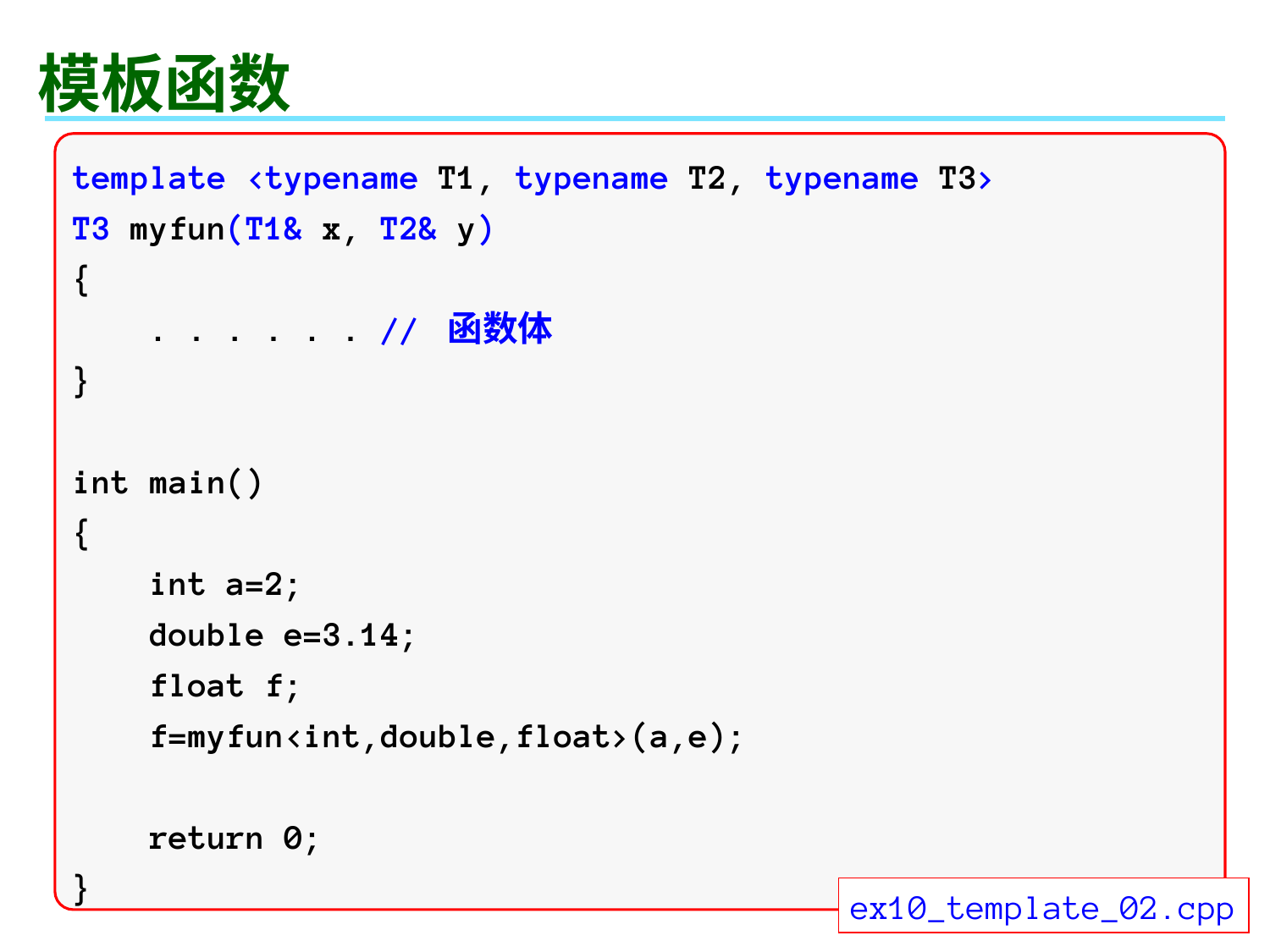

# 模板函数
template <typename T1, typename T2, typename T3>
T3 myfun(T1& x, T2& y)
{
    . . . . . . // 函数体
}

int main()
{
    int a=2;
    double e=3.14;
    float f;
    f=myfun<int,double,float>(a,e);

    return 0;
}
ex10_template_02.cpp
54